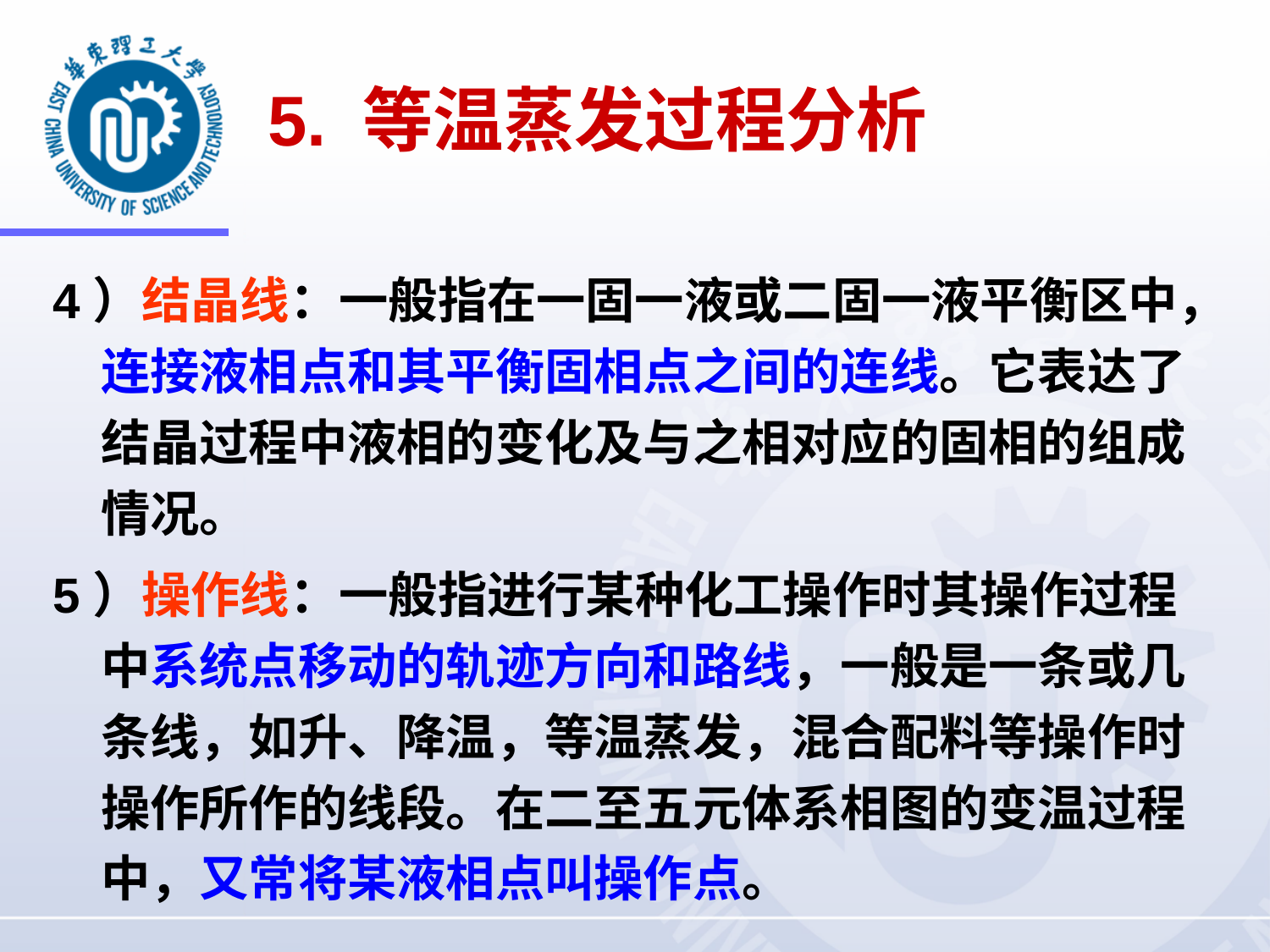

5. 等温蒸发过程分析
4）结晶线：一般指在一固一液或二固一液平衡区中，连接液相点和其平衡固相点之间的连线。它表达了结晶过程中液相的变化及与之相对应的固相的组成情况。
5）操作线：一般指进行某种化工操作时其操作过程中系统点移动的轨迹方向和路线，一般是一条或几条线，如升、降温，等温蒸发，混合配料等操作时操作所作的线段。在二至五元体系相图的变温过程中，又常将某液相点叫操作点。